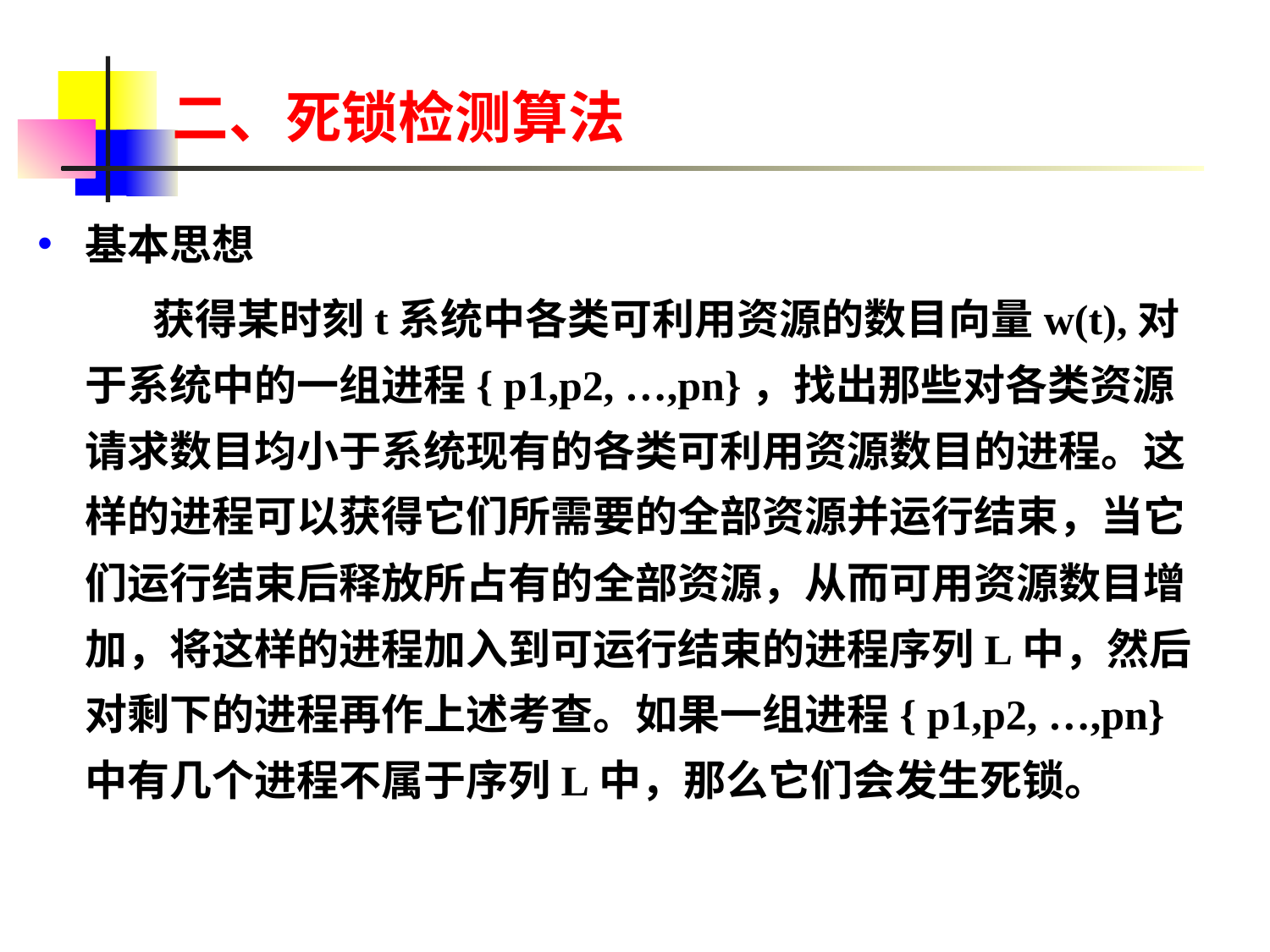

# 二、死锁检测算法
基本思想
           获得某时刻t系统中各类可利用资源的数目向量w(t),对于系统中的一组进程{ p1,p2, …,pn}，找出那些对各类资源请求数目均小于系统现有的各类可利用资源数目的进程。这样的进程可以获得它们所需要的全部资源并运行结束，当它们运行结束后释放所占有的全部资源，从而可用资源数目增加，将这样的进程加入到可运行结束的进程序列L中，然后对剩下的进程再作上述考查。如果一组进程{ p1,p2, …,pn}中有几个进程不属于序列L中，那么它们会发生死锁。